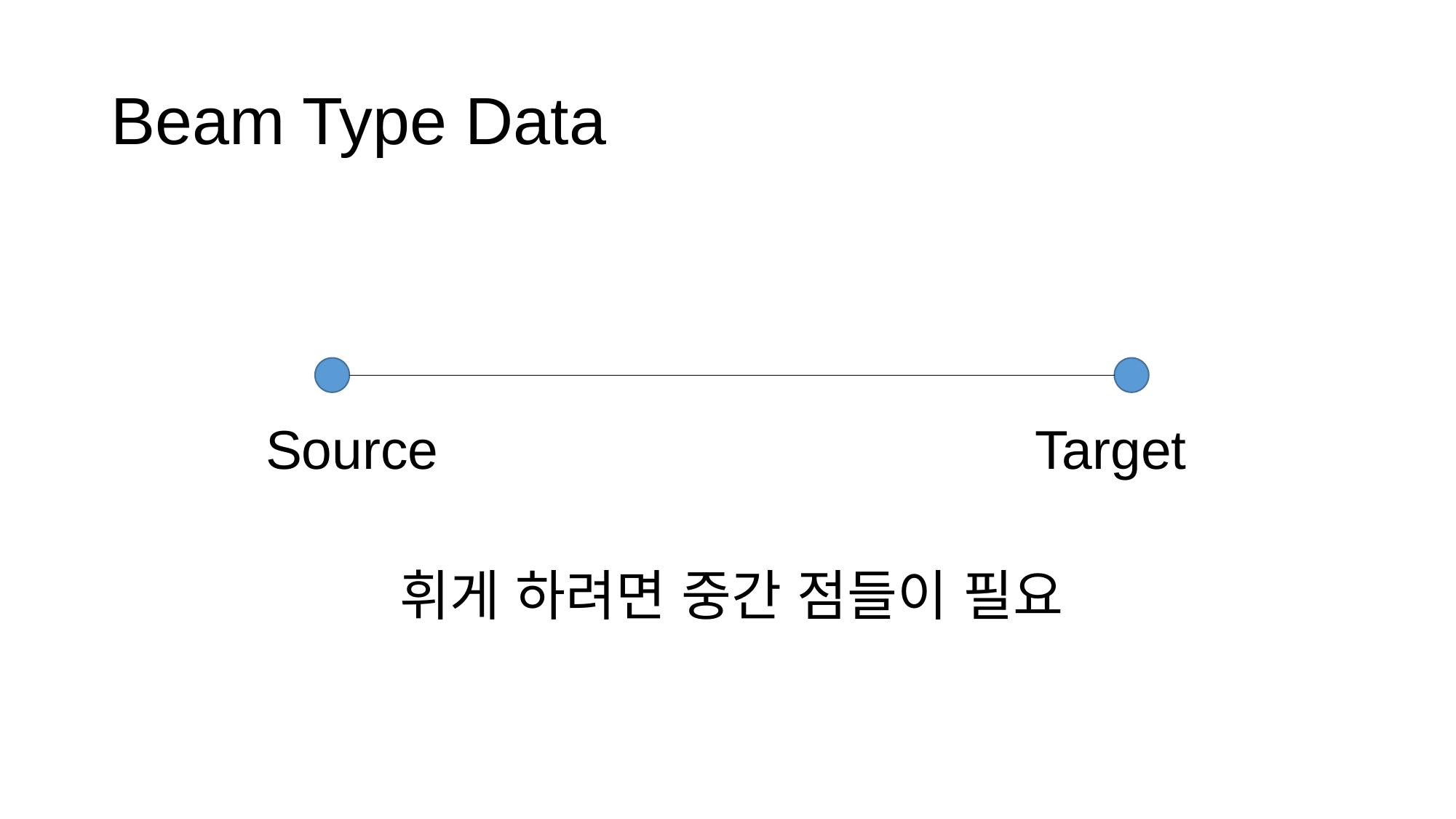

# Beam Type Data

Target
Source
휘게 하려면 중간 점들이 필요